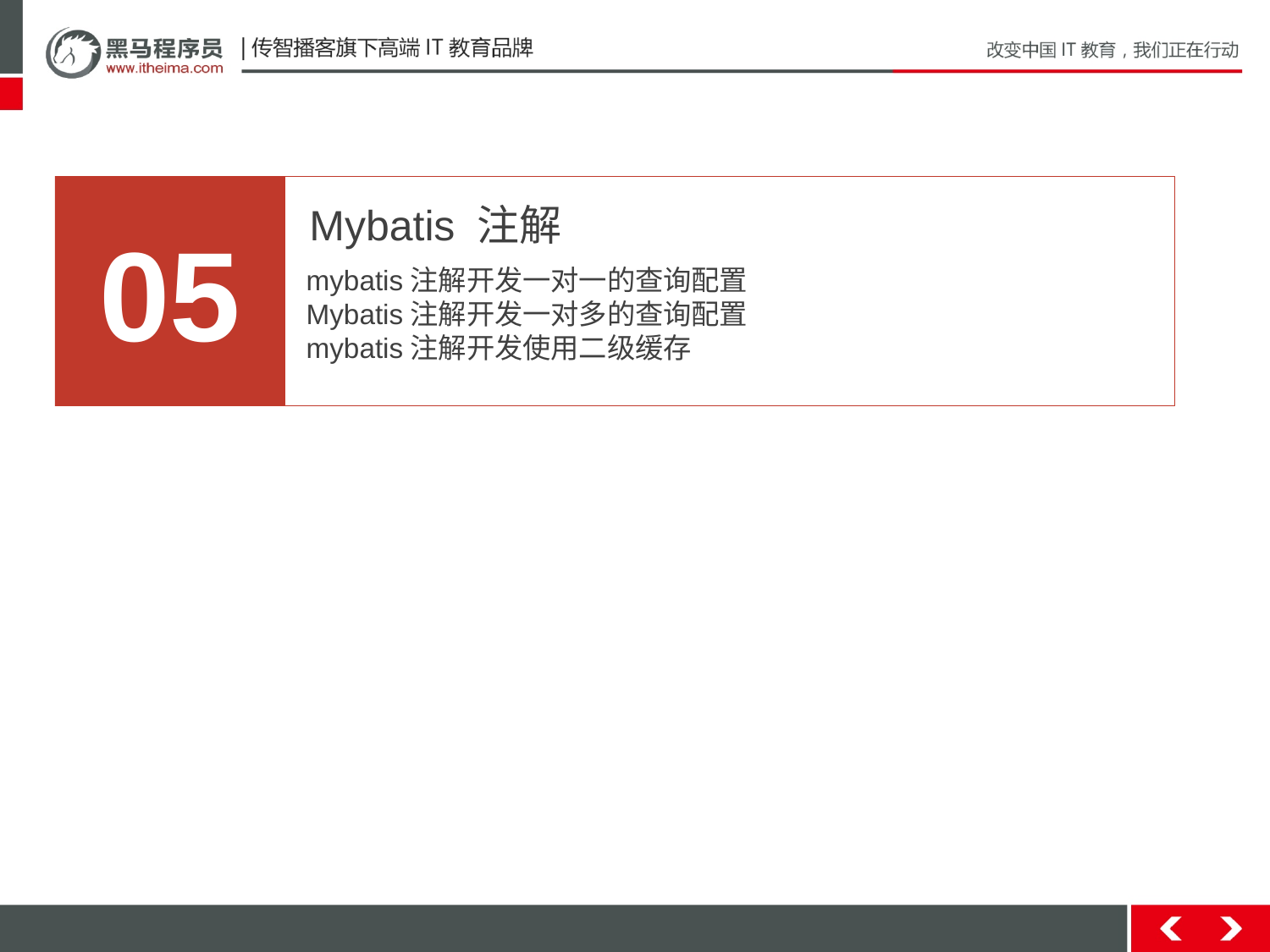

05

Mybatis 注解
mybatis注解开发一对一的查询配置
Mybatis注解开发一对多的查询配置
mybatis注解开发使用二级缓存